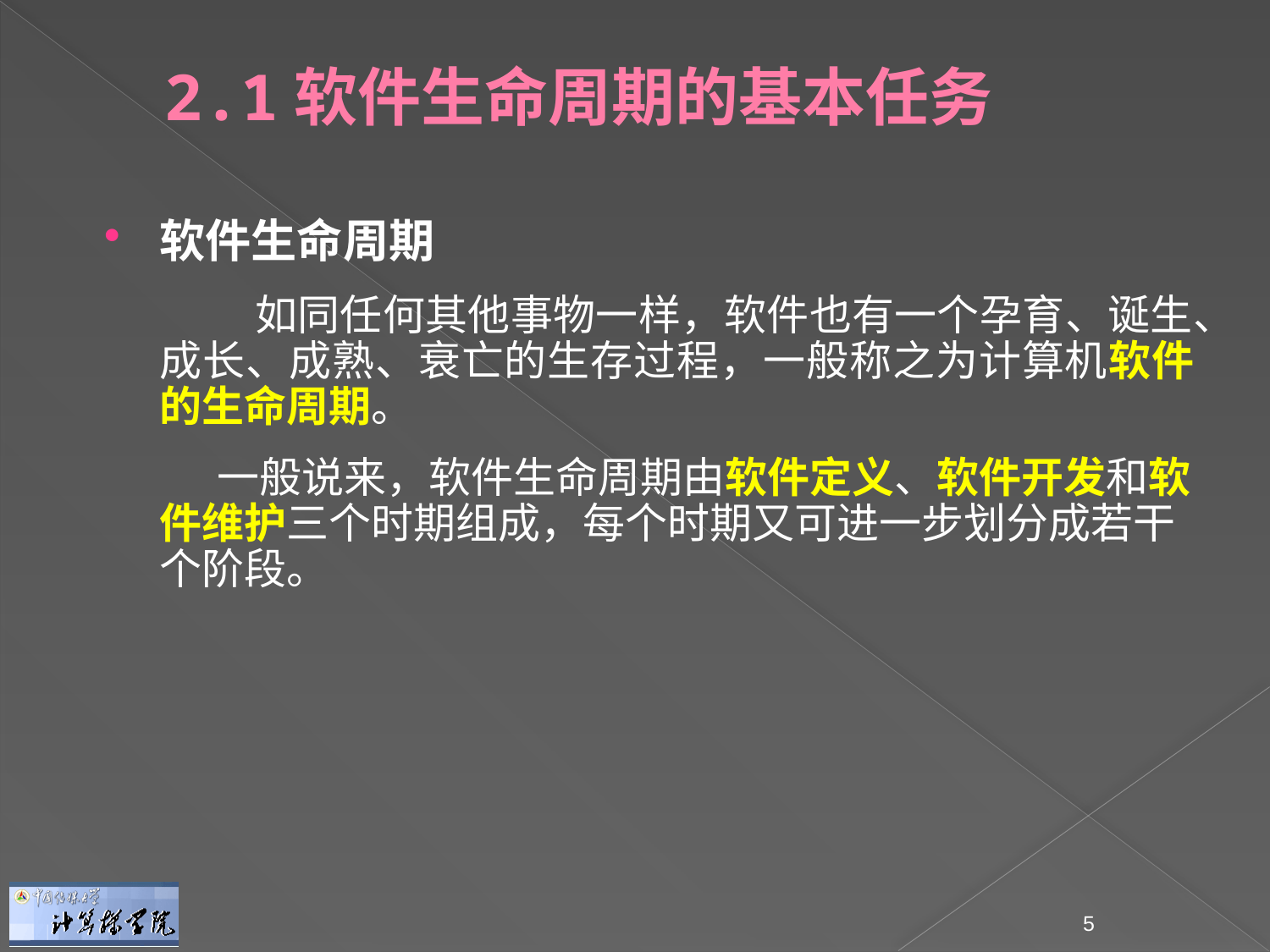

# 2.1软件生命周期的基本任务
软件生命周期
	          如同任何其他事物一样，软件也有一个孕育、诞生、成长、成熟、衰亡的生存过程，一般称之为计算机软件的生命周期。
	     一般说来，软件生命周期由软件定义、软件开发和软件维护三个时期组成，每个时期又可进一步划分成若干个阶段。

5